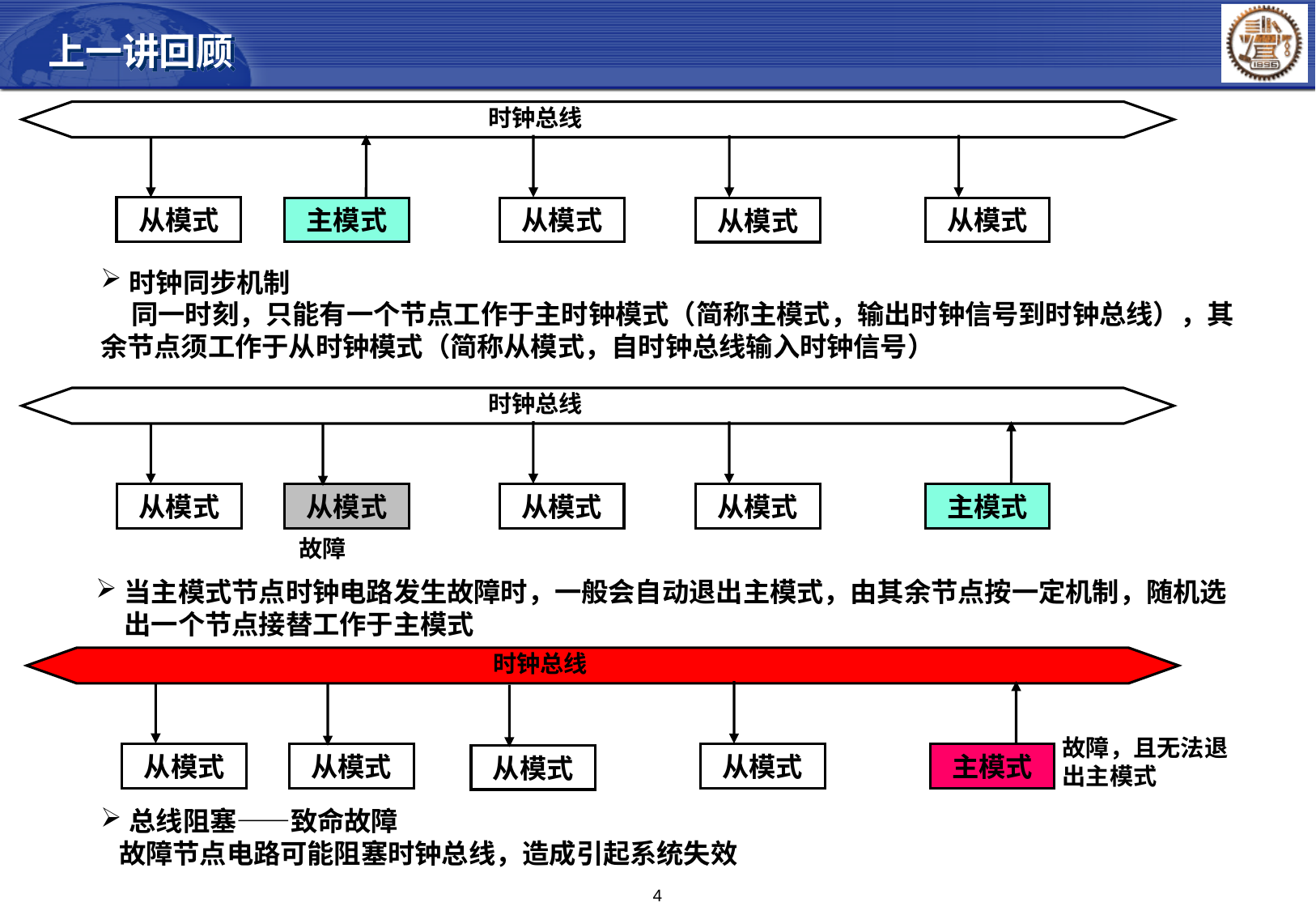

上一讲回顾
时钟总线

从模式
主模式
从模式
从模式
从模式
时钟同步机制
    同一时刻，只能有一个节点工作于主时钟模式（简称主模式，输出时钟信号到时钟总线），其余节点须工作于从时钟模式（简称从模式，自时钟总线输入时钟信号）
时钟总线

从模式
从模式
从模式
主模式
从模式
故障
当主模式节点时钟电路发生故障时，一般会自动退出主模式，由其余节点按一定机制，随机选出一个节点接替工作于主模式
时钟总线

故障，且无法退出主模式
从模式
从模式
主模式
从模式
从模式
总线阻塞——致命故障
  故障节点电路可能阻塞时钟总线，造成引起系统失效
4